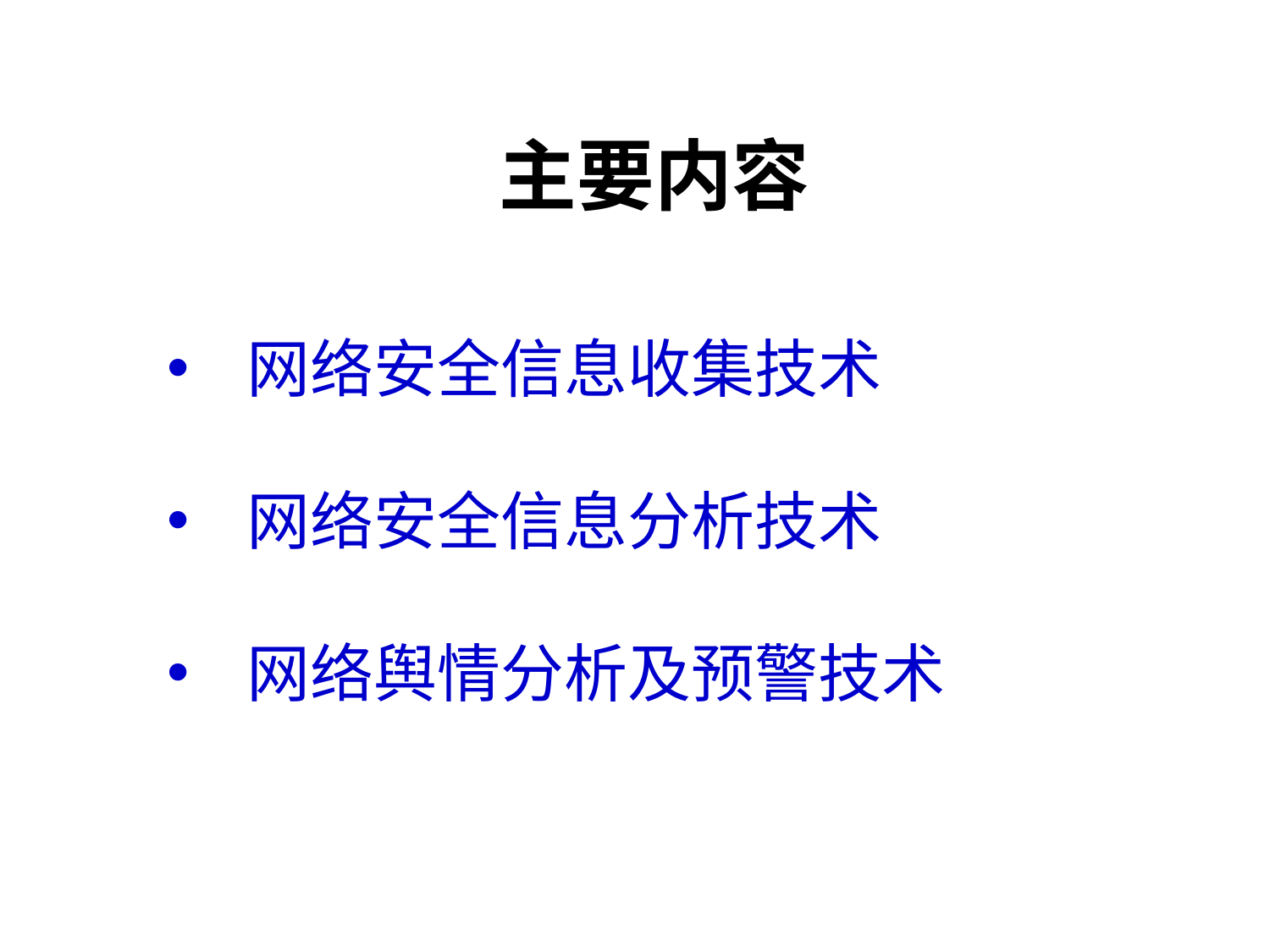

# 主要内容
网络安全信息收集技术
网络安全信息分析技术
网络舆情分析及预警技术